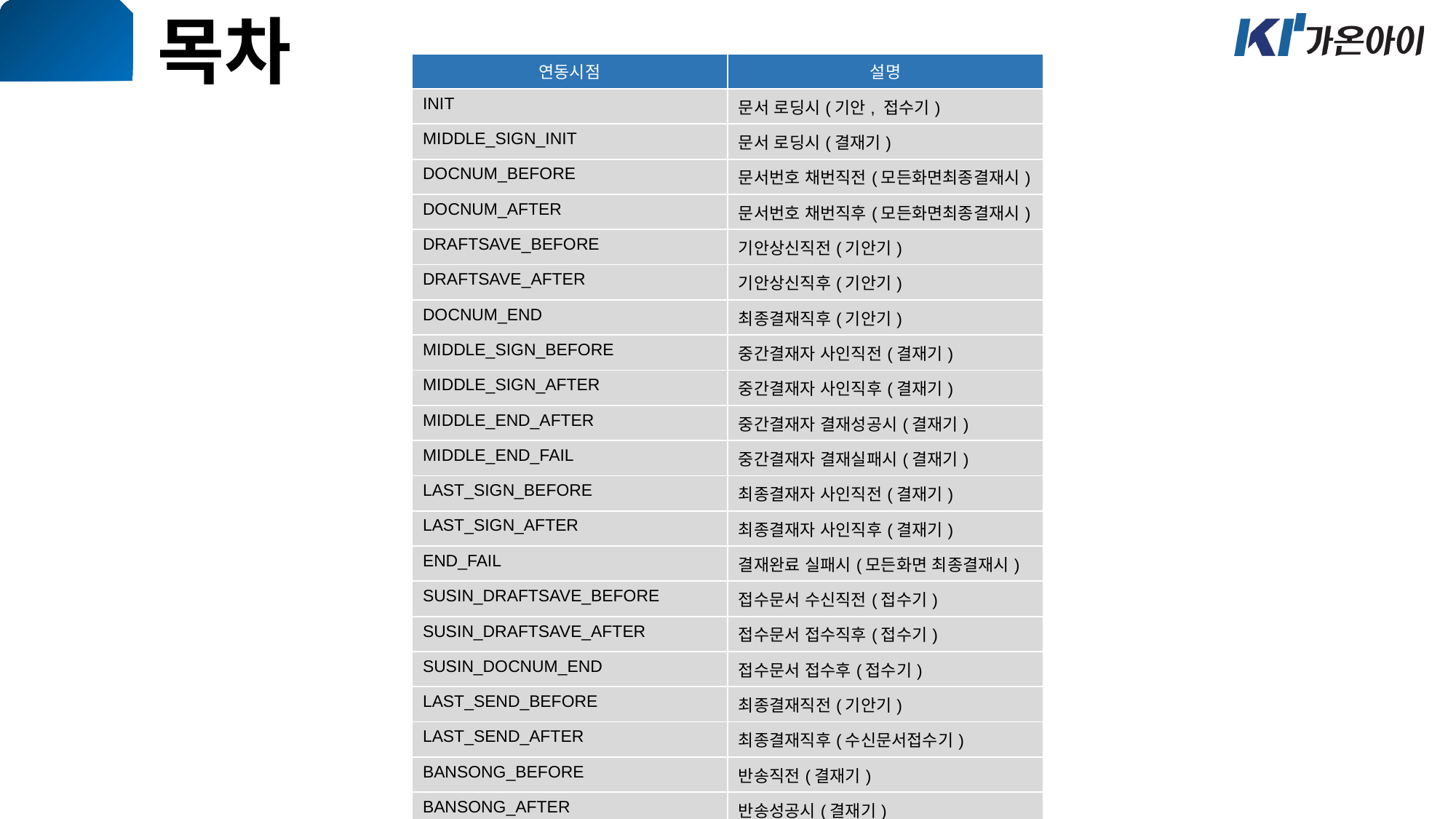

목차
| 연동시점 | 설명 |
| --- | --- |
| INIT | 문서 로딩시(기안, 접수기) |
| MIDDLE\_SIGN\_INIT | 문서 로딩시(결재기) |
| DOCNUM\_BEFORE | 문서번호 채번직전(모든화면최종결재시) |
| DOCNUM\_AFTER | 문서번호 채번직후(모든화면최종결재시) |
| DRAFTSAVE\_BEFORE | 기안상신직전(기안기) |
| DRAFTSAVE\_AFTER | 기안상신직후(기안기) |
| DOCNUM\_END | 최종결재직후(기안기) |
| MIDDLE\_SIGN\_BEFORE | 중간결재자 사인직전(결재기) |
| MIDDLE\_SIGN\_AFTER | 중간결재자 사인직후(결재기) |
| MIDDLE\_END\_AFTER | 중간결재자 결재성공시(결재기) |
| MIDDLE\_END\_FAIL | 중간결재자 결재실패시(결재기) |
| LAST\_SIGN\_BEFORE | 최종결재자 사인직전(결재기) |
| LAST\_SIGN\_AFTER | 최종결재자 사인직후(결재기) |
| END\_FAIL | 결재완료 실패시(모든화면 최종결재시) |
| SUSIN\_DRAFTSAVE\_BEFORE | 접수문서 수신직전(접수기) |
| SUSIN\_DRAFTSAVE\_AFTER | 접수문서 접수직후(접수기) |
| SUSIN\_DOCNUM\_END | 접수문서 접수후(접수기) |
| LAST\_SEND\_BEFORE | 최종결재직전(기안기) |
| LAST\_SEND\_AFTER | 최종결재직후(수신문서접수기) |
| BANSONG\_BEFORE | 반송직전(결재기) |
| BANSONG\_AFTER | 반송성공시(결재기) |
| BANSONG\_FAIL | 반송실패시(결재기) |